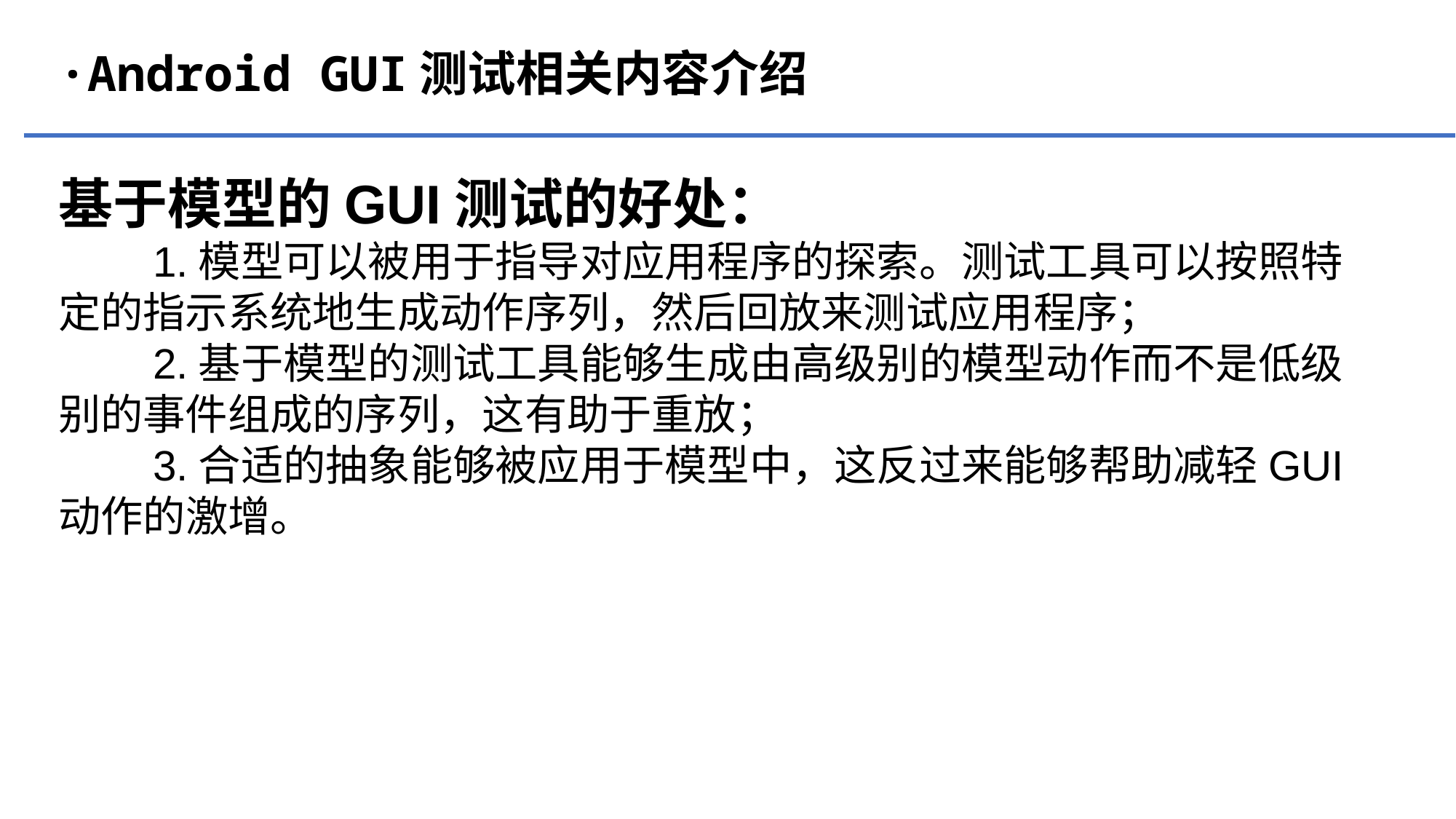

·Android GUI测试相关内容介绍
基于模型的GUI测试的好处：
        1.模型可以被用于指导对应用程序的探索。测试工具可以按照特定的指示系统地生成动作序列，然后回放来测试应用程序；
        2.基于模型的测试工具能够生成由高级别的模型动作而不是低级别的事件组成的序列，这有助于重放；
        3.合适的抽象能够被应用于模型中，这反过来能够帮助减轻GUI动作的激增。